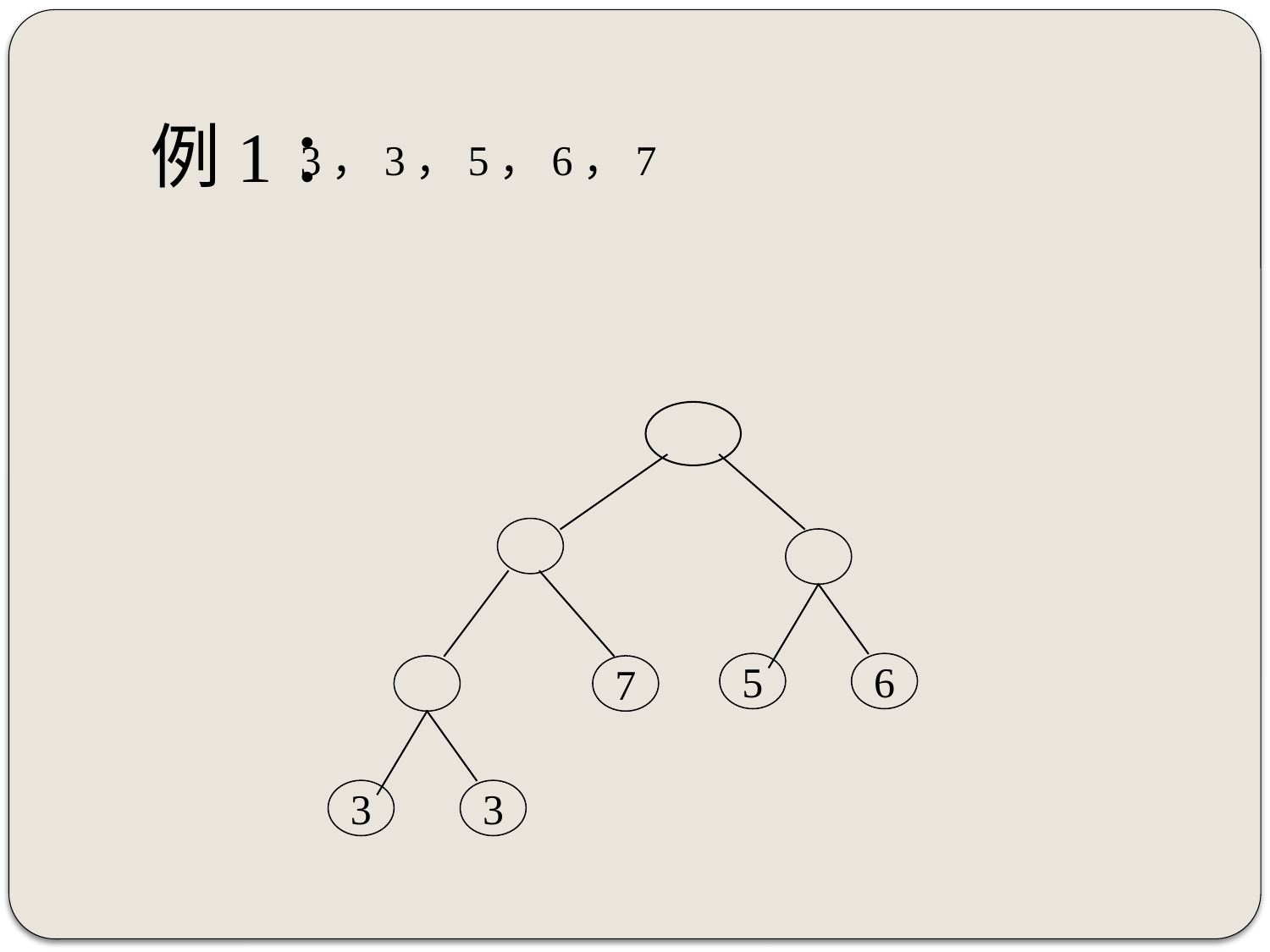

例1：
3，3，5，6，7

5
6

7

3
3